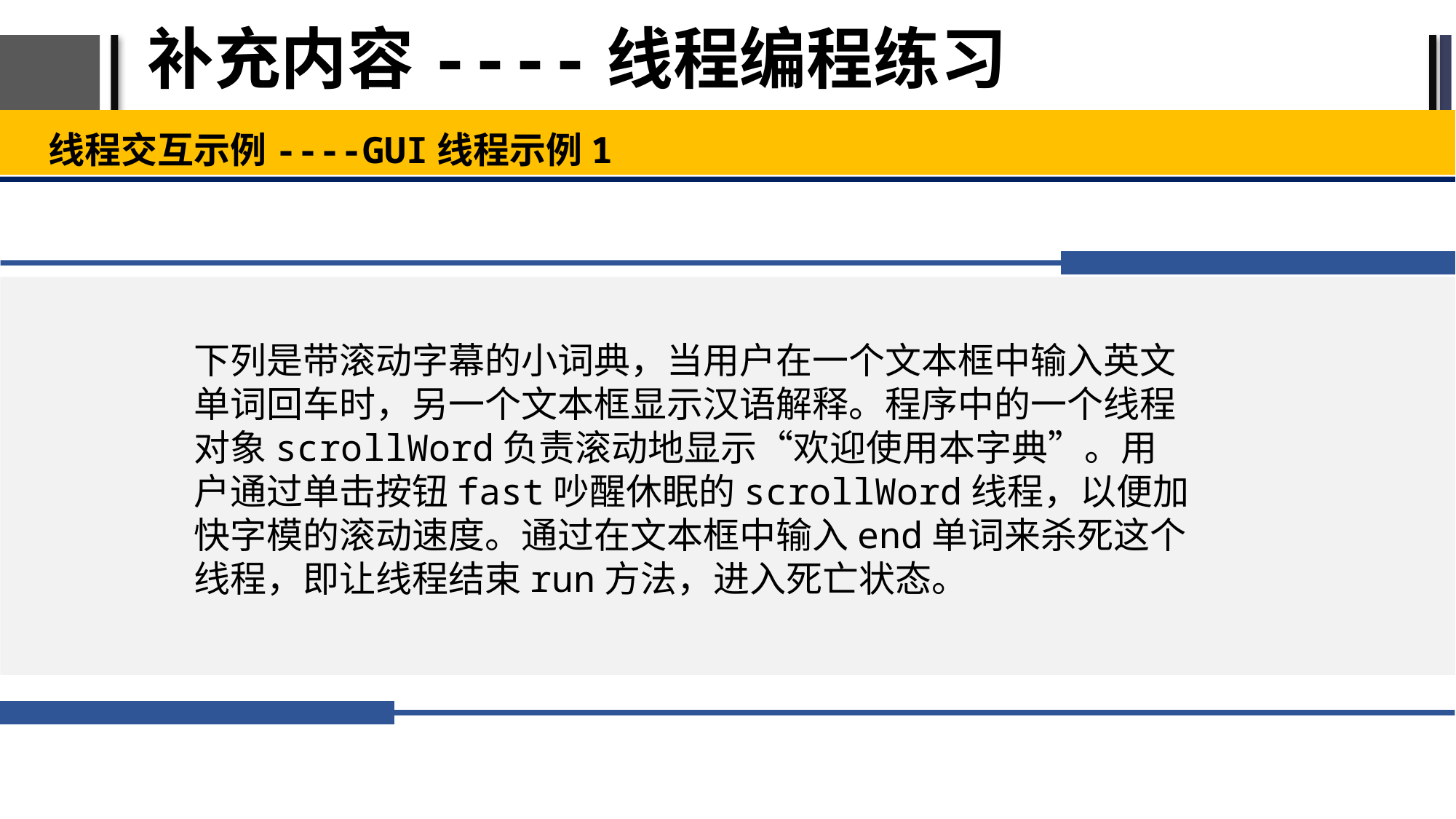

# 补充内容----线程编程练习

线程交互示例----GUI线程示例1

下列是带滚动字幕的小词典，当用户在一个文本框中输入英文单词回车时，另一个文本框显示汉语解释。程序中的一个线程对象scrollWord负责滚动地显示“欢迎使用本字典”。用户通过单击按钮fast吵醒休眠的scrollWord线程，以便加快字模的滚动速度。通过在文本框中输入end单词来杀死这个线程，即让线程结束run方法，进入死亡状态。